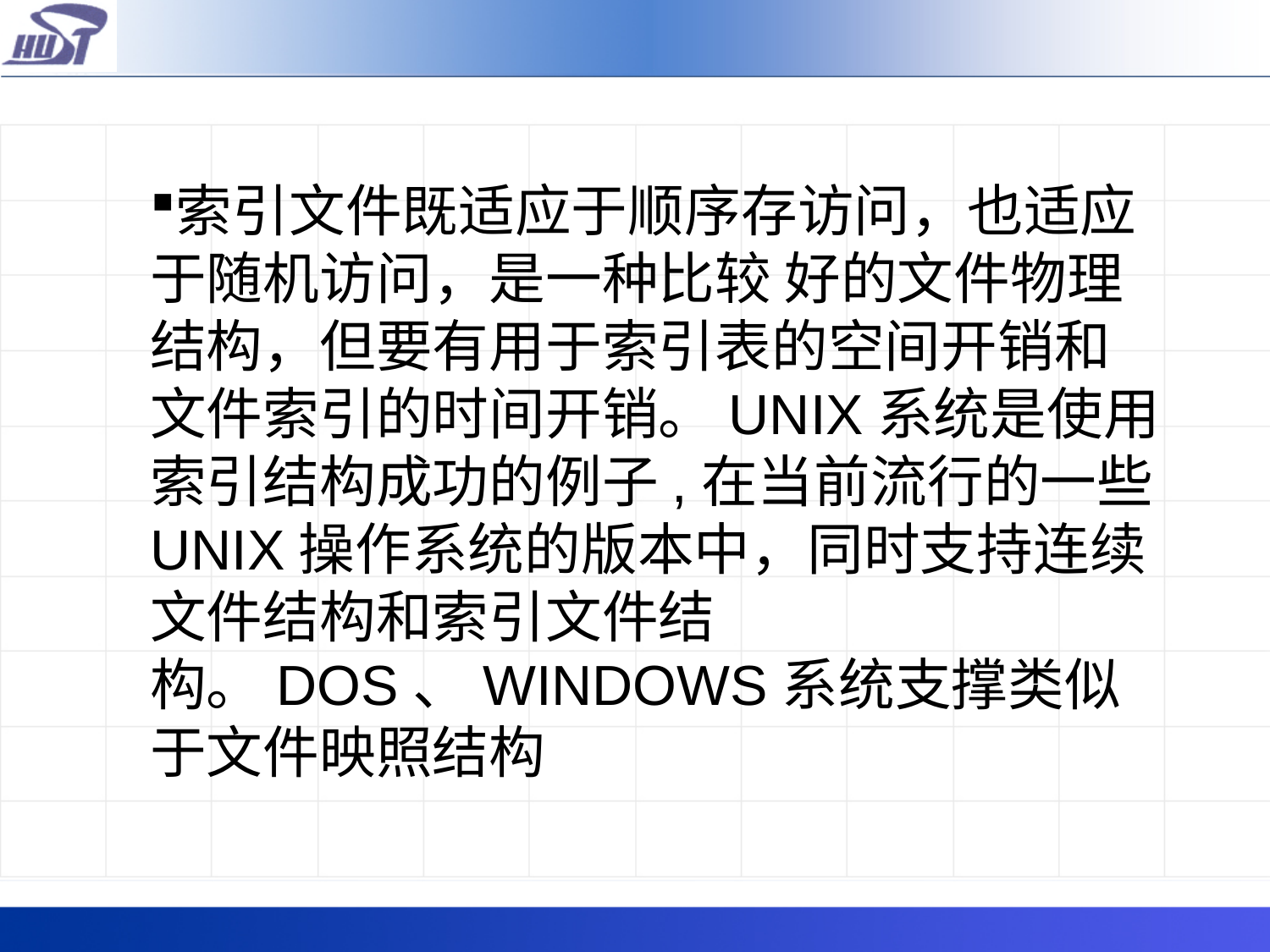

索引文件既适应于顺序存访问，也适应于随机访问，是一种比较 好的文件物理结构，但要有用于索引表的空间开销和文件索引的时间开销。UNIX系统是使用索引结构成功的例子,在当前流行的一些UNIX操作系统的版本中，同时支持连续文件结构和索引文件结构。DOS、WINDOWS系统支撑类似于文件映照结构